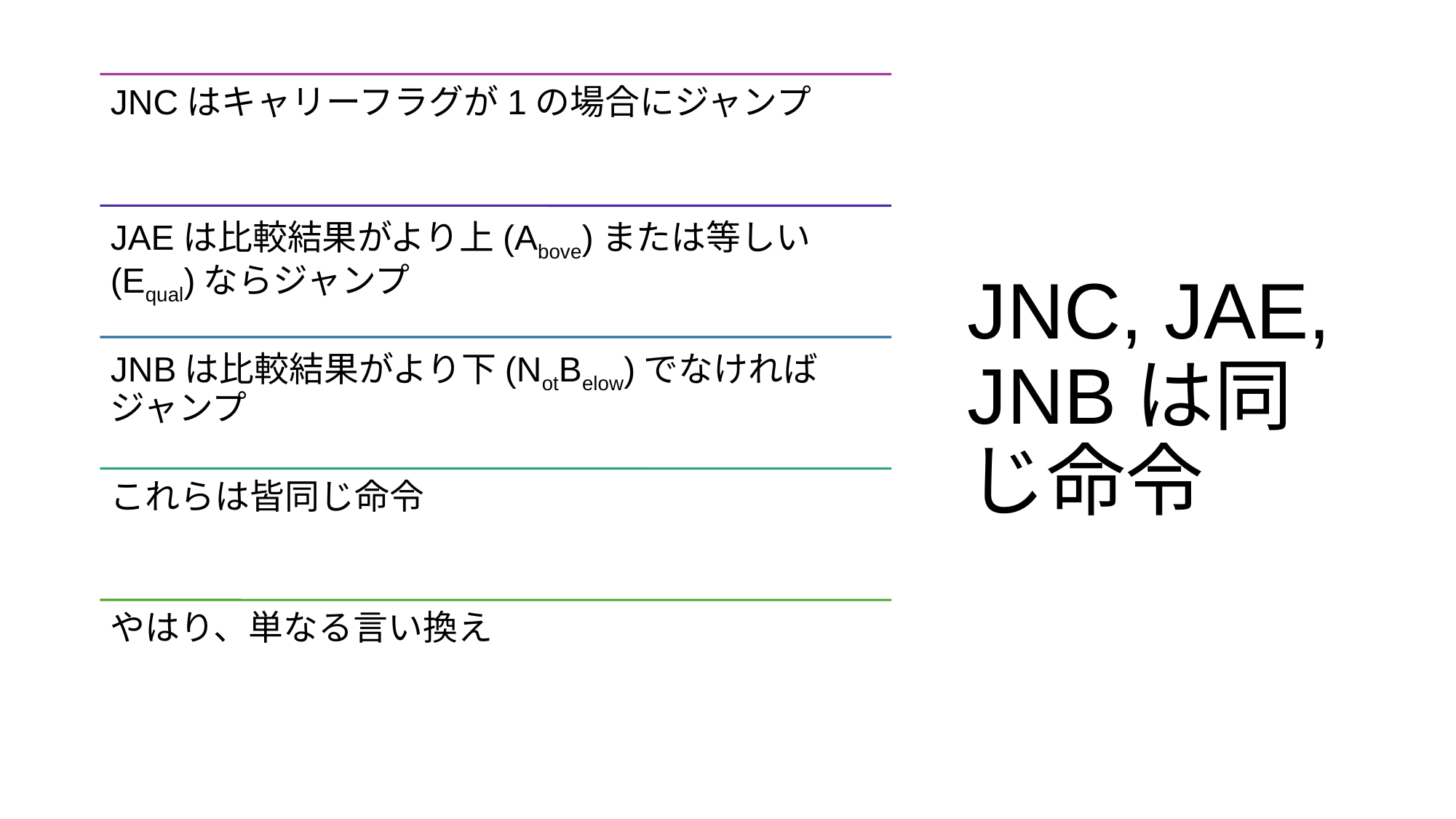

# JNC, JAE, JNBは同じ命令
JNCはキャリーフラグが1の場合にジャンプ
JAEは比較結果がより上(Above)または等しい(Equal)ならジャンプ
JNBは比較結果がより下(NotBelow)でなければジャンプ
これらは皆同じ命令
やはり、単なる言い換え